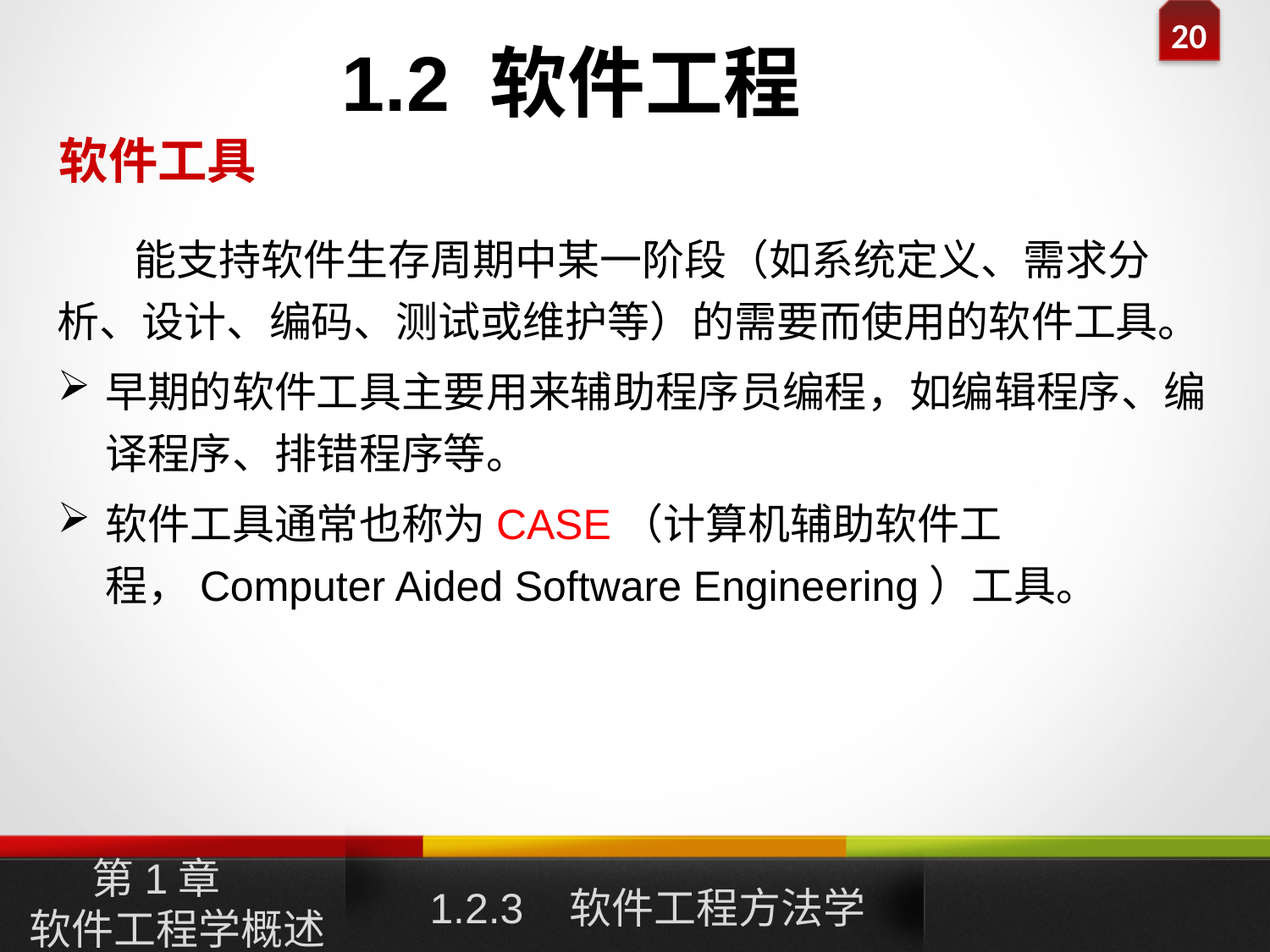

1.2 软件工程
软件工具
       能支持软件生存周期中某一阶段（如系统定义、需求分析、设计、编码、测试或维护等）的需要而使用的软件工具。
早期的软件工具主要用来辅助程序员编程，如编辑程序、编译程序、排错程序等。
软件工具通常也称为CASE（计算机辅助软件工程，Computer Aided Software Engineering）工具。
1.2.3   软件工程方法学